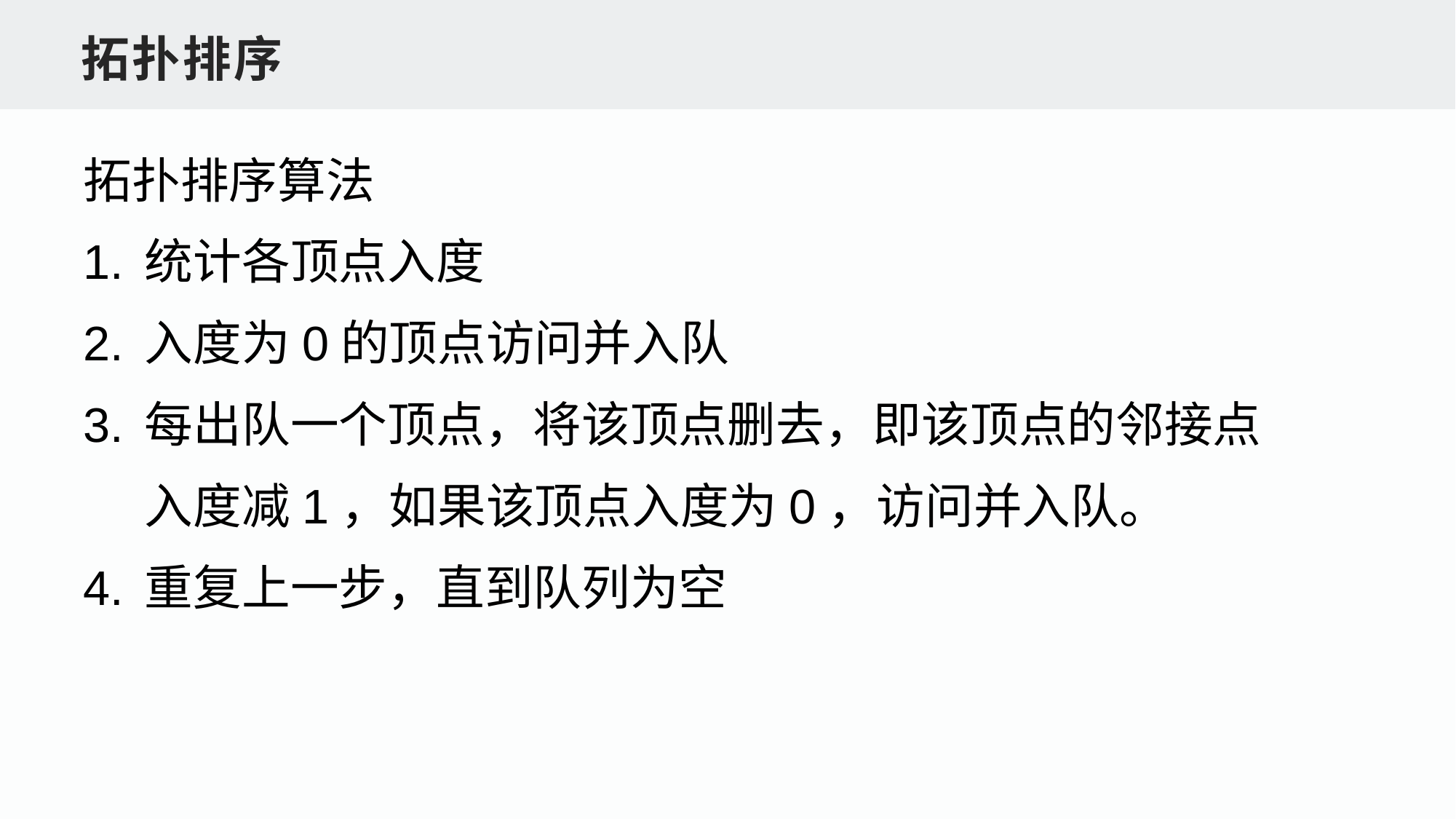

拓扑排序
拓扑排序算法
统计各顶点入度
入度为0的顶点访问并入队
每出队一个顶点，将该顶点删去，即该顶点的邻接点入度减1，如果该顶点入度为0，访问并入队。
重复上一步，直到队列为空
6